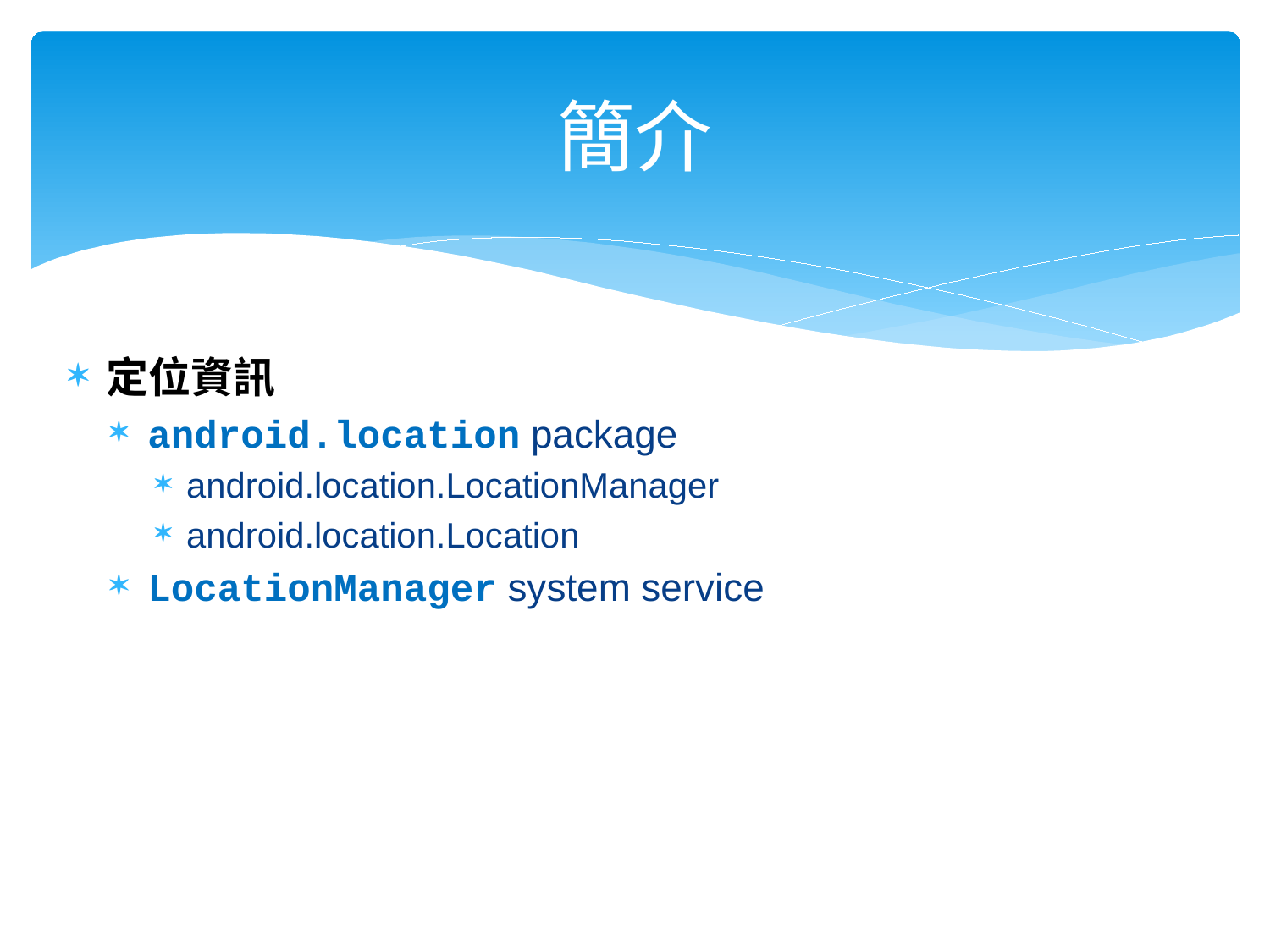

# 簡介
定位資訊
android.location package
android.location.LocationManager
android.location.Location
LocationManager system service